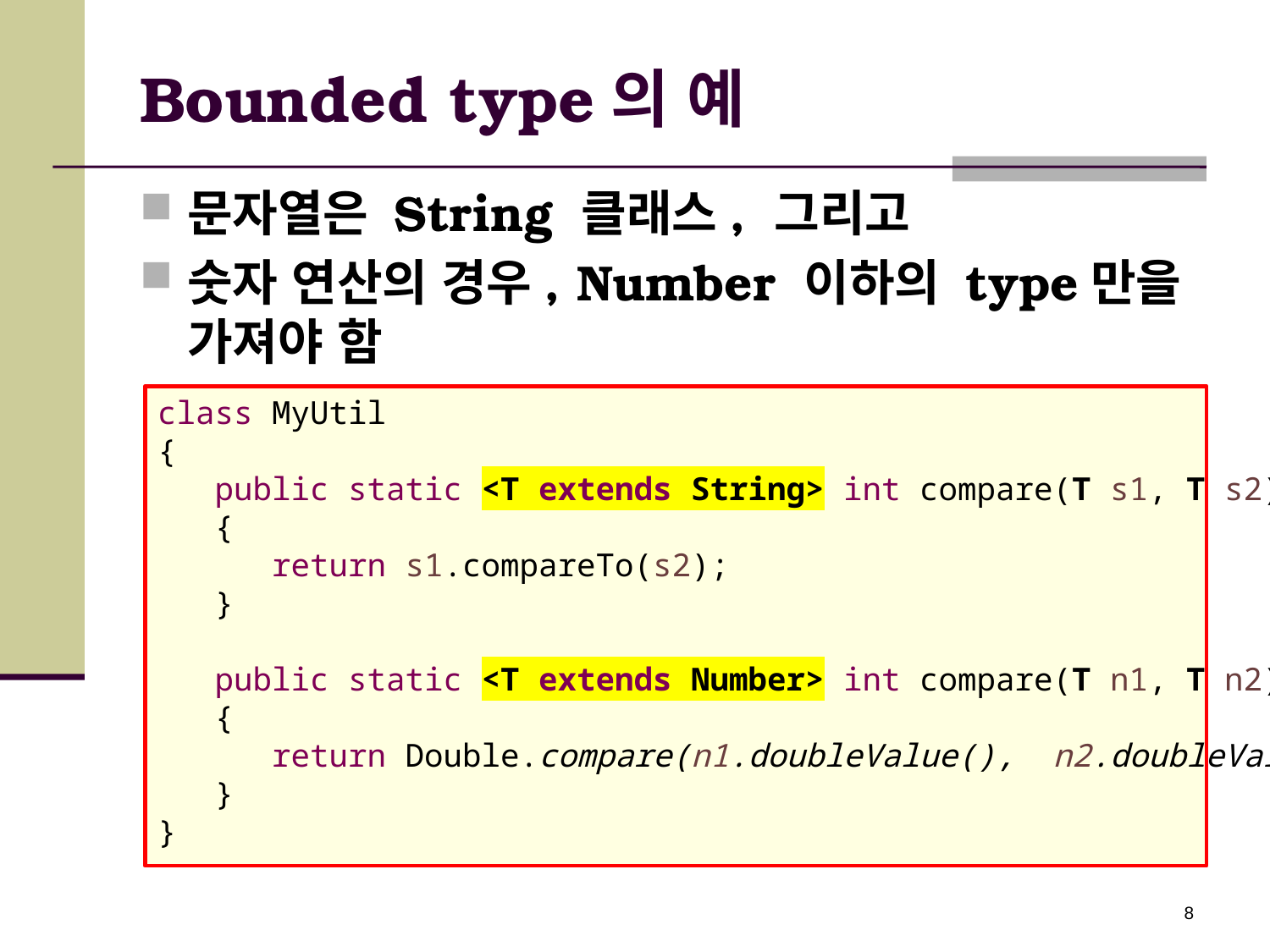

# Bounded type의 예
문자열은 String 클래스, 그리고
숫자 연산의 경우, Number 이하의 type만을 가져야 함
class MyUtil
{
   public static <T extends String> int compare(T s1, T s2)
   {
      return s1.compareTo(s2);
   }

   public static <T extends Number> int compare(T n1, T n2)
   {
      return Double.compare(n1.doubleValue(),  n2.doubleValue());
   }
}
8